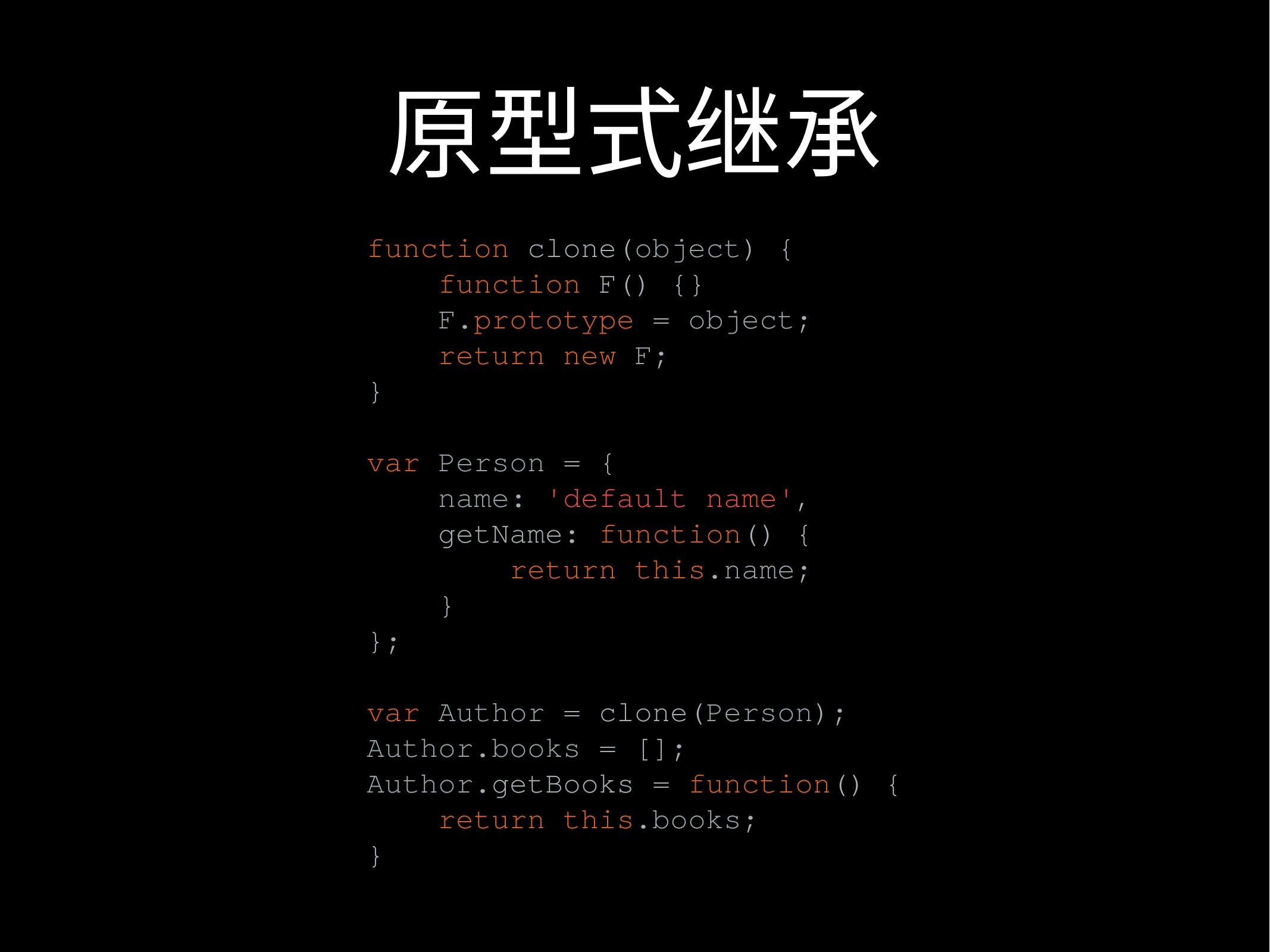

# 原型式继承
function clone(object) {
    function F() {}
    F.prototype = object;
    return new F;
}

var Person = {
    name: 'default name',
    getName: function() {
        return this.name;
    }
};

var Author = clone(Person);
Author.books = [];
Author.getBooks = function() {
    return this.books;
}